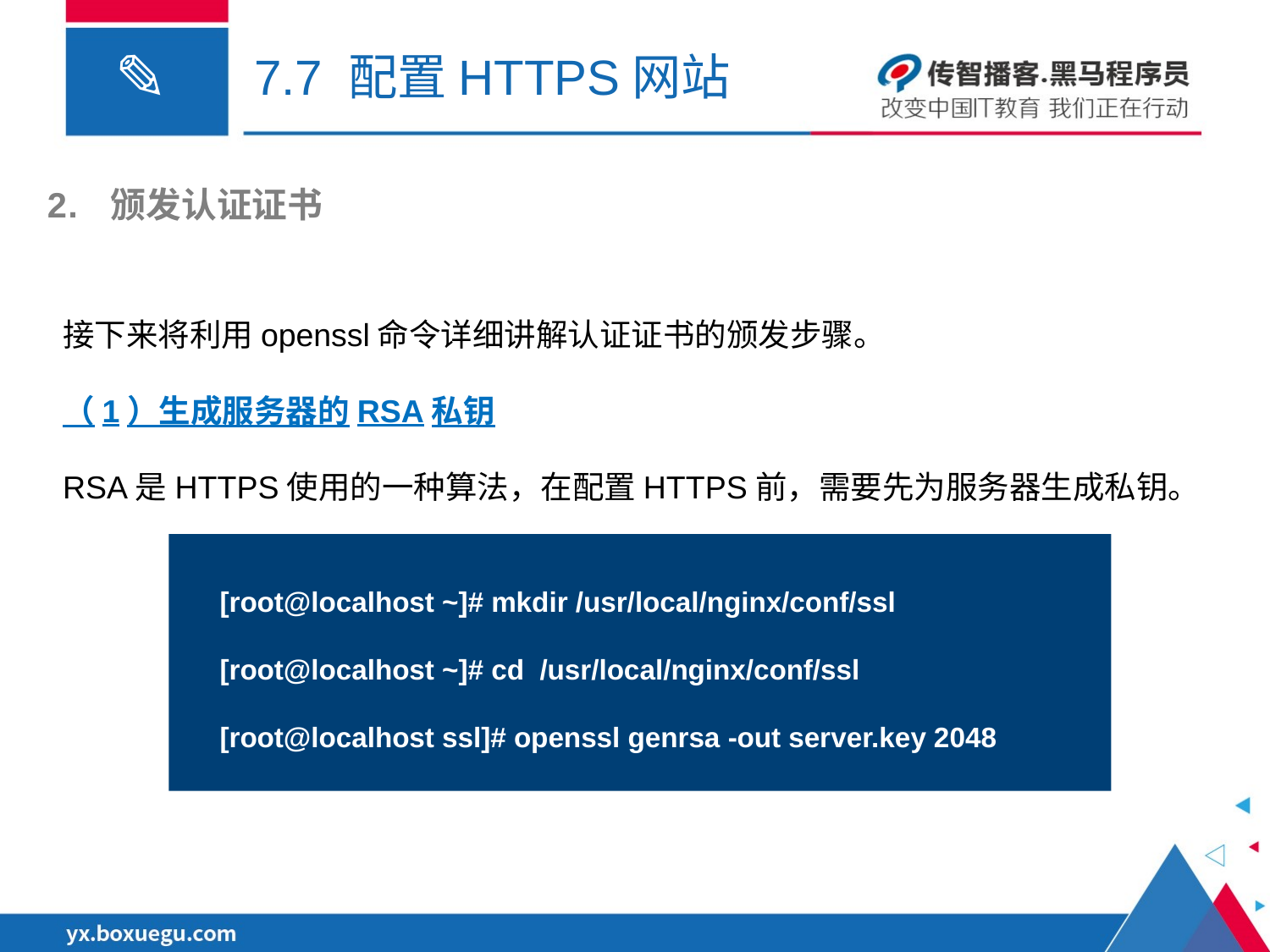

# 7.7 配置HTTPS网站
颁发认证证书
接下来将利用openssl命令详细讲解认证证书的颁发步骤。
（1）生成服务器的RSA私钥
RSA是HTTPS使用的一种算法，在配置HTTPS前，需要先为服务器生成私钥。

[root@localhost ~]# mkdir /usr/local/nginx/conf/ssl
[root@localhost ~]# cd  /usr/local/nginx/conf/ssl
[root@localhost ssl]# openssl genrsa -out server.key 2048